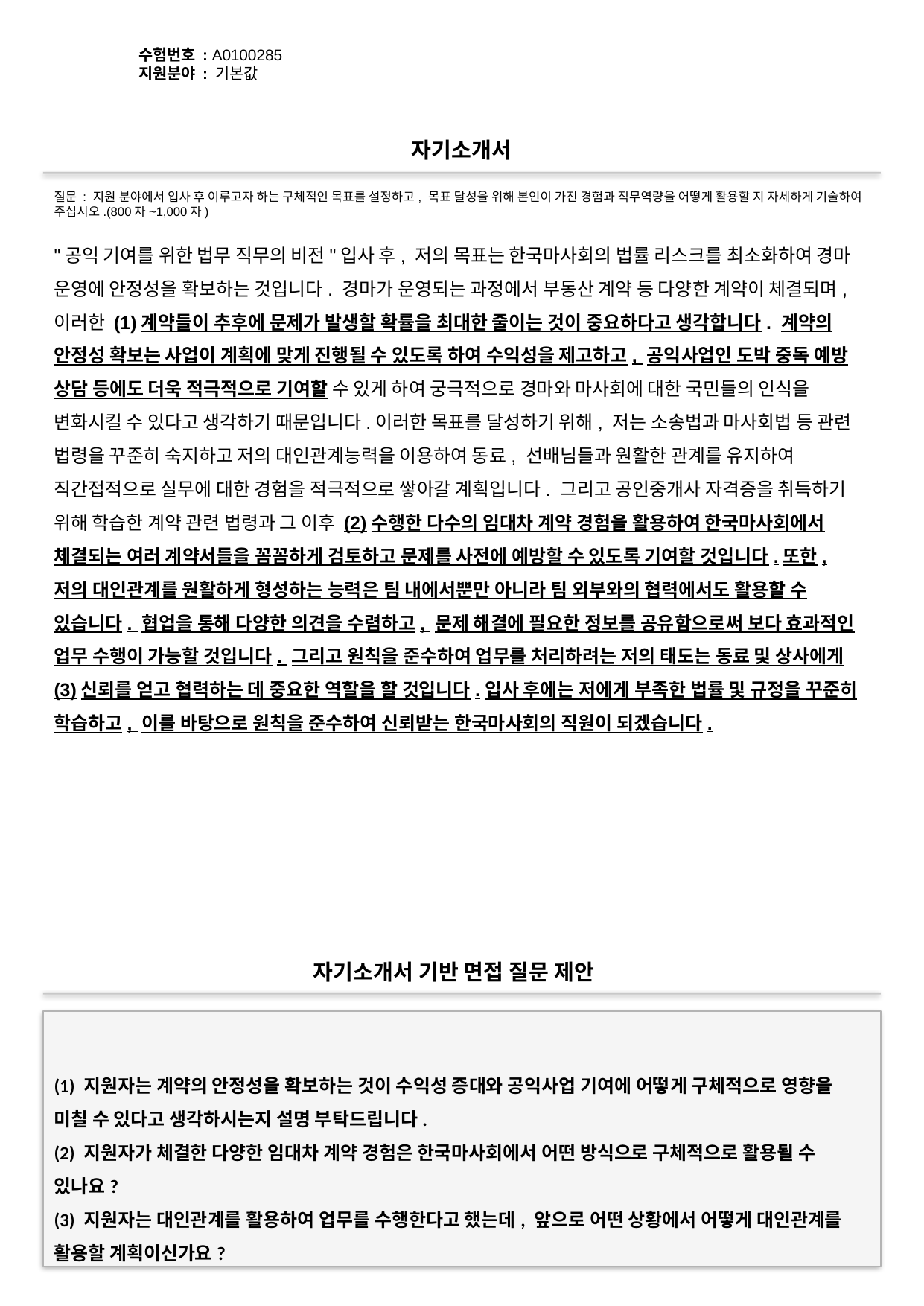

수험번호 : A0100285
지원분야 : 기본값
#

자기소개서

질문 : 지원 분야에서 입사 후 이루고자 하는 구체적인 목표를 설정하고, 목표 달성을 위해 본인이 가진 경험과 직무역량을 어떻게 활용할 지 자세하게 기술하여 주십시오.(800자~1,000자)

"공익 기여를 위한 법무 직무의 비전"입사 후, 저의 목표는 한국마사회의 법률 리스크를 최소화하여 경마 운영에 안정성을 확보하는 것입니다. 경마가 운영되는 과정에서 부동산 계약 등 다양한 계약이 체결되며, 이러한 (1)계약들이 추후에 문제가 발생할 확률을 최대한 줄이는 것이 중요하다고 생각합니다. 계약의 안정성 확보는 사업이 계획에 맞게 진행될 수 있도록 하여 수익성을 제고하고, 공익사업인 도박 중독 예방 상담 등에도 더욱 적극적으로 기여할 수 있게 하여 궁극적으로 경마와 마사회에 대한 국민들의 인식을 변화시킬 수 있다고 생각하기 때문입니다.이러한 목표를 달성하기 위해, 저는 소송법과 마사회법 등 관련 법령을 꾸준히 숙지하고 저의 대인관계능력을 이용하여 동료, 선배님들과 원활한 관계를 유지하여 직간접적으로 실무에 대한 경험을 적극적으로 쌓아갈 계획입니다. 그리고 공인중개사 자격증을 취득하기 위해 학습한 계약 관련 법령과 그 이후 (2)수행한 다수의 임대차 계약 경험을 활용하여 한국마사회에서 체결되는 여러 계약서들을 꼼꼼하게 검토하고 문제를 사전에 예방할 수 있도록 기여할 것입니다.또한, 저의 대인관계를 원활하게 형성하는 능력은 팀 내에서뿐만 아니라 팀 외부와의 협력에서도 활용할 수 있습니다. 협업을 통해 다양한 의견을 수렴하고, 문제 해결에 필요한 정보를 공유함으로써 보다 효과적인 업무 수행이 가능할 것입니다. 그리고 원칙을 준수하여 업무를 처리하려는 저의 태도는 동료 및 상사에게 (3)신뢰를 얻고 협력하는 데 중요한 역할을 할 것입니다.입사 후에는 저에게 부족한 법률 및 규정을 꾸준히 학습하고, 이를 바탕으로 원칙을 준수하여 신뢰받는 한국마사회의 직원이 되겠습니다.

자기소개서 기반 면접 질문 제안

(1) 지원자는 계약의 안정성을 확보하는 것이 수익성 증대와 공익사업 기여에 어떻게 구체적으로 영향을 미칠 수 있다고 생각하시는지 설명 부탁드립니다.
(2) 지원자가 체결한 다양한 임대차 계약 경험은 한국마사회에서 어떤 방식으로 구체적으로 활용될 수 있나요?
(3) 지원자는 대인관계를 활용하여 업무를 수행한다고 했는데, 앞으로 어떤 상황에서 어떻게 대인관계를 활용할 계획이신가요?